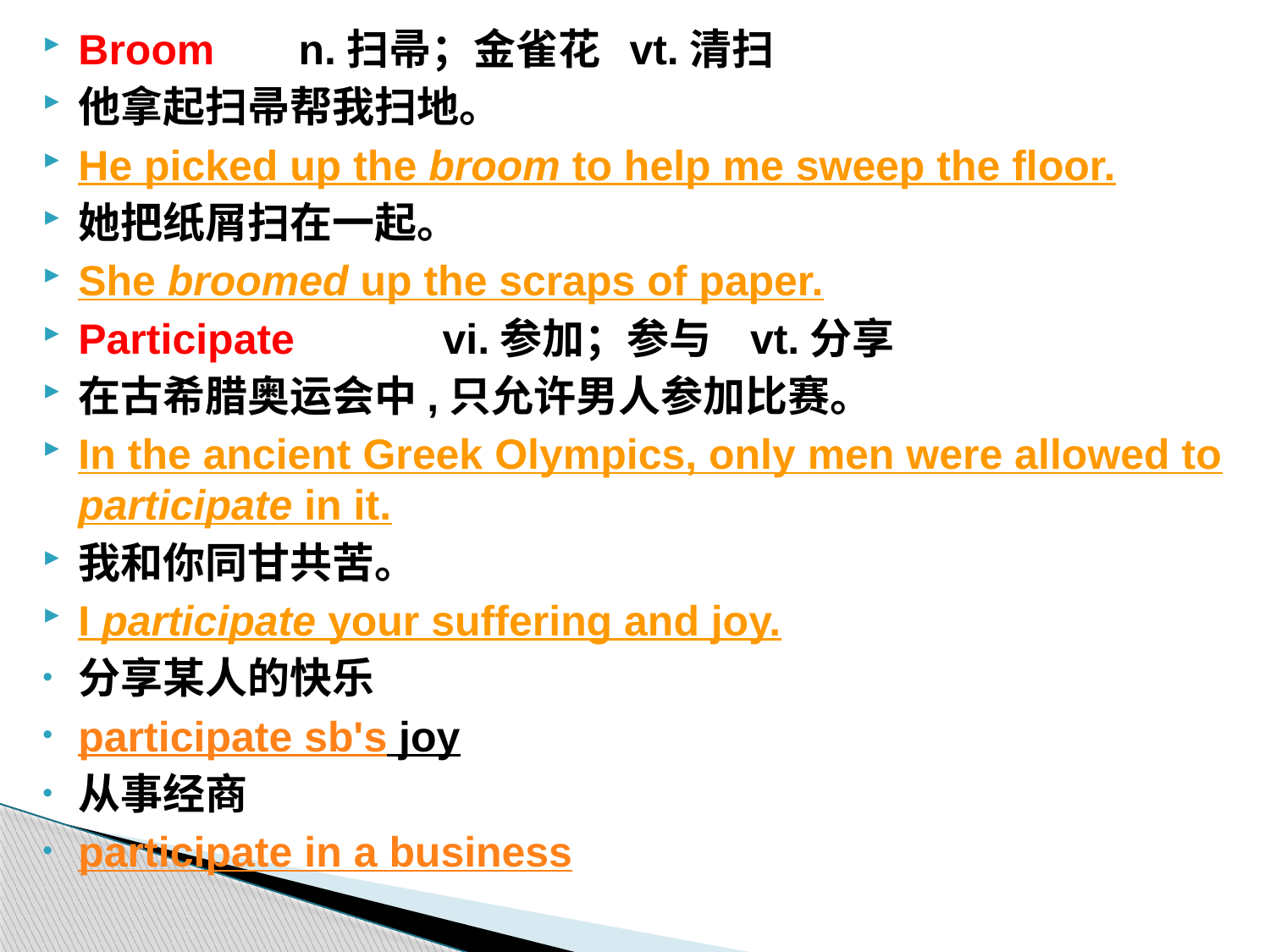

Broom 　 n.扫帚；金雀花  vt.清扫
他拿起扫帚帮我扫地。
He picked up the broom to help me sweep the floor.
她把纸屑扫在一起。
She broomed up the scraps of paper.
Participate  　 　 vi.参加；参与   vt.分享
在古希腊奥运会中,只允许男人参加比赛。
In the ancient Greek Olympics, only men were allowed to participate in it.
我和你同甘共苦。
I participate your suffering and joy.
分享某人的快乐
participate sb's joy
从事经商
participate in a business